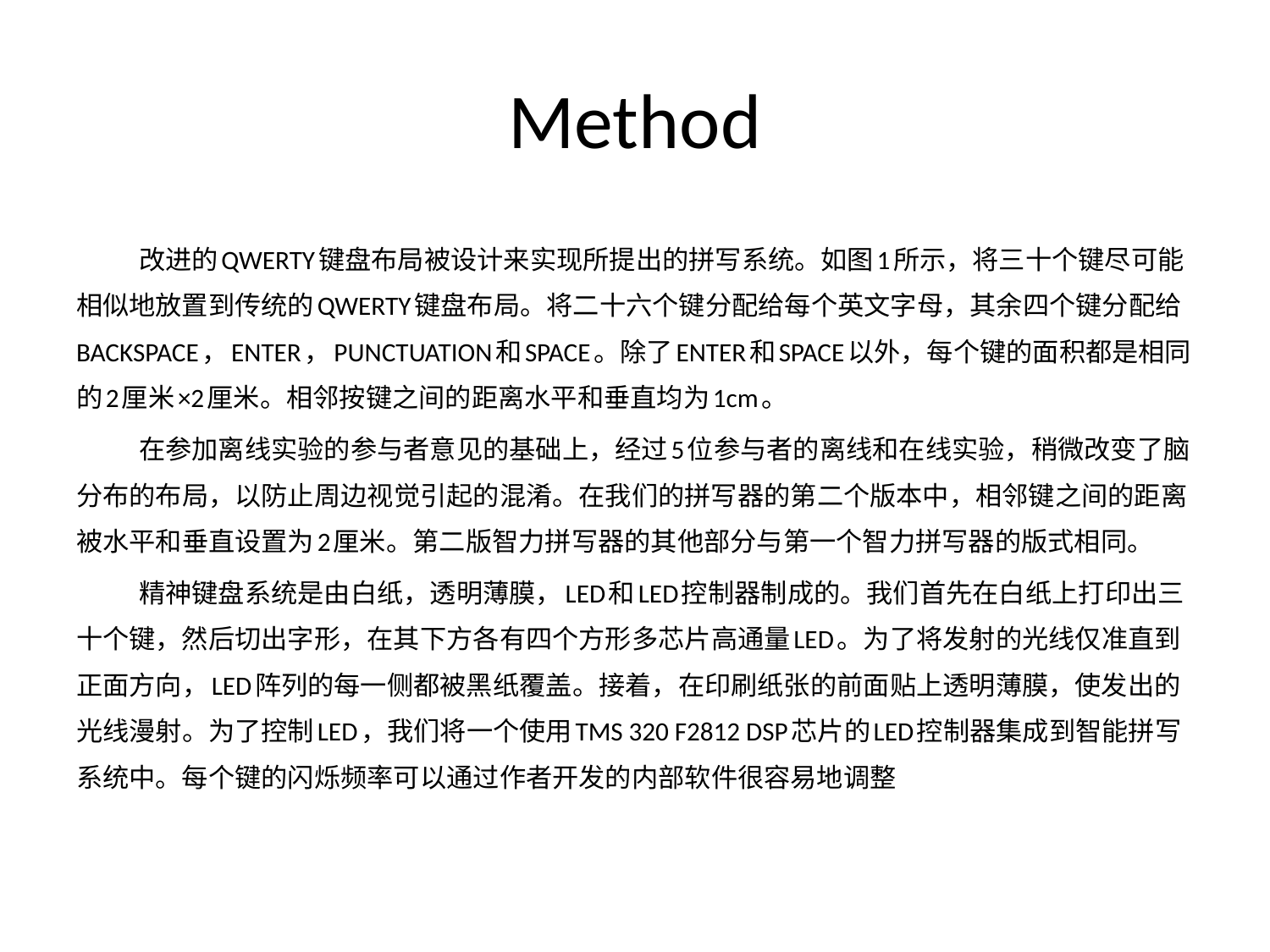

# Method
改进的QWERTY键盘布局被设计来实现所提出的拼写系统。如图1所示，将三十个键尽可能相似地放置到传统的QWERTY键盘布局。将二十六个键分配给每个英文字母，其余四个键分配给BACKSPACE，ENTER，PUNCTUATION和SPACE。除了ENTER和SPACE以外，每个键的面积都是相同的2厘米×2厘米。相邻按键之间的距离水平和垂直均为1cm。
在参加离线实验的参与者意见的基础上，经过5位参与者的离线和在线实验，稍微改变了脑分布的布局，以防止周边视觉引起的混淆。在我们的拼写器的第二个版本中，相邻键之间的距离被水平和垂直设置为2厘米。第二版智力拼写器的其他部分与第一个智力拼写器的版式相同。
精神键盘系统是由白纸，透明薄膜，LED和LED控制器制成的。我们首先在白纸上打印出三十个键，然后切出字形，在其下方各有四个方形多芯片高通量LED。为了将发射的光线仅准直到正面方向，LED阵列的每一侧都被黑纸覆盖。接着，在印刷纸张的前面贴上透明薄膜，使发出的光线漫射。为了控制LED，我们将一个使用TMS 320 F2812 DSP芯片的LED控制器集成到智能拼写系统中。每个键的闪烁频率可以通过作者开发的内部软件很容易地调整